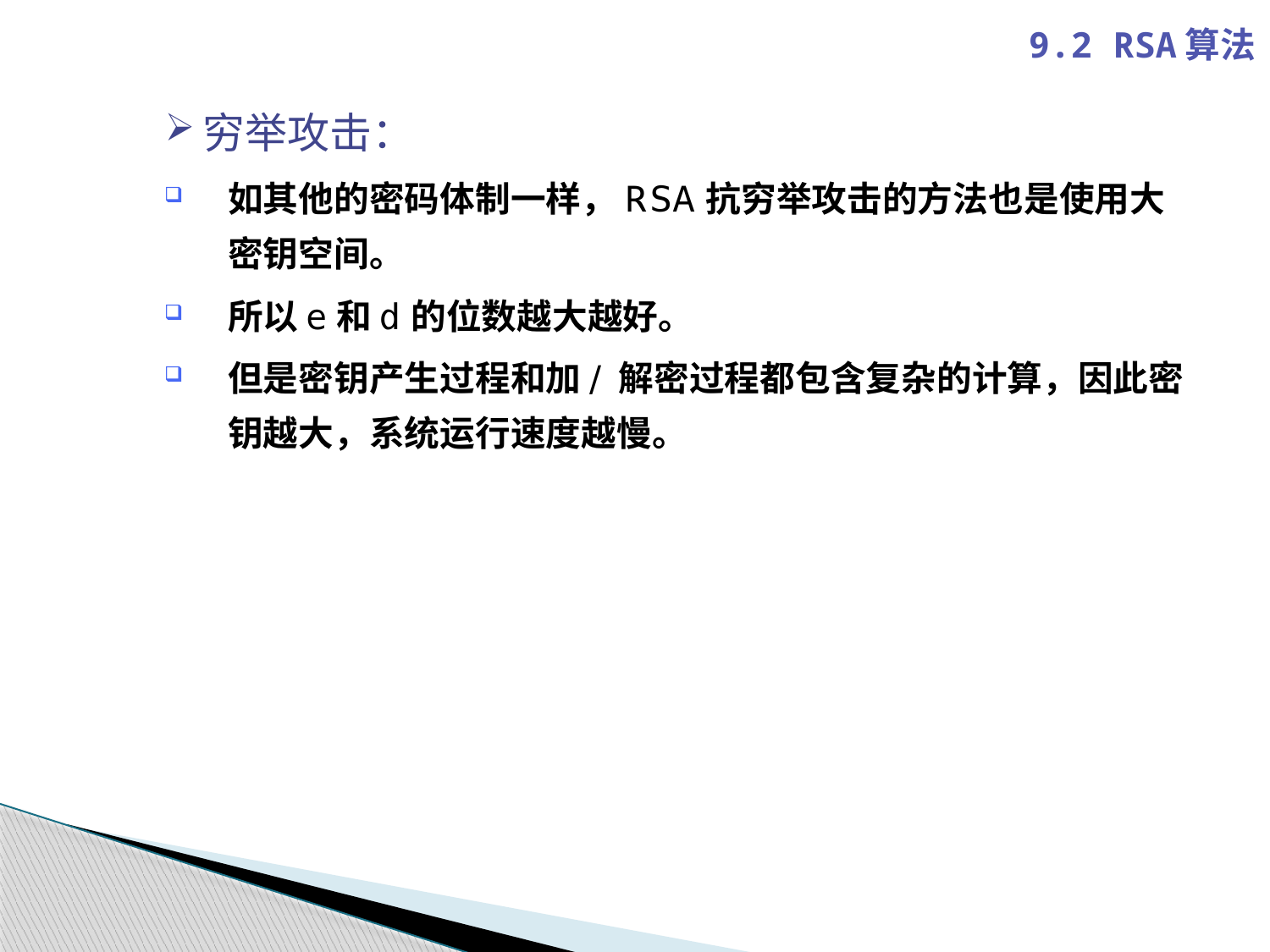

9.2 RSA算法
穷举攻击：
如其他的密码体制一样，RSA抗穷举攻击的方法也是使用大密钥空间。
所以e和d的位数越大越好。
但是密钥产生过程和加/解密过程都包含复杂的计算，因此密钥越大，系统运行速度越慢。